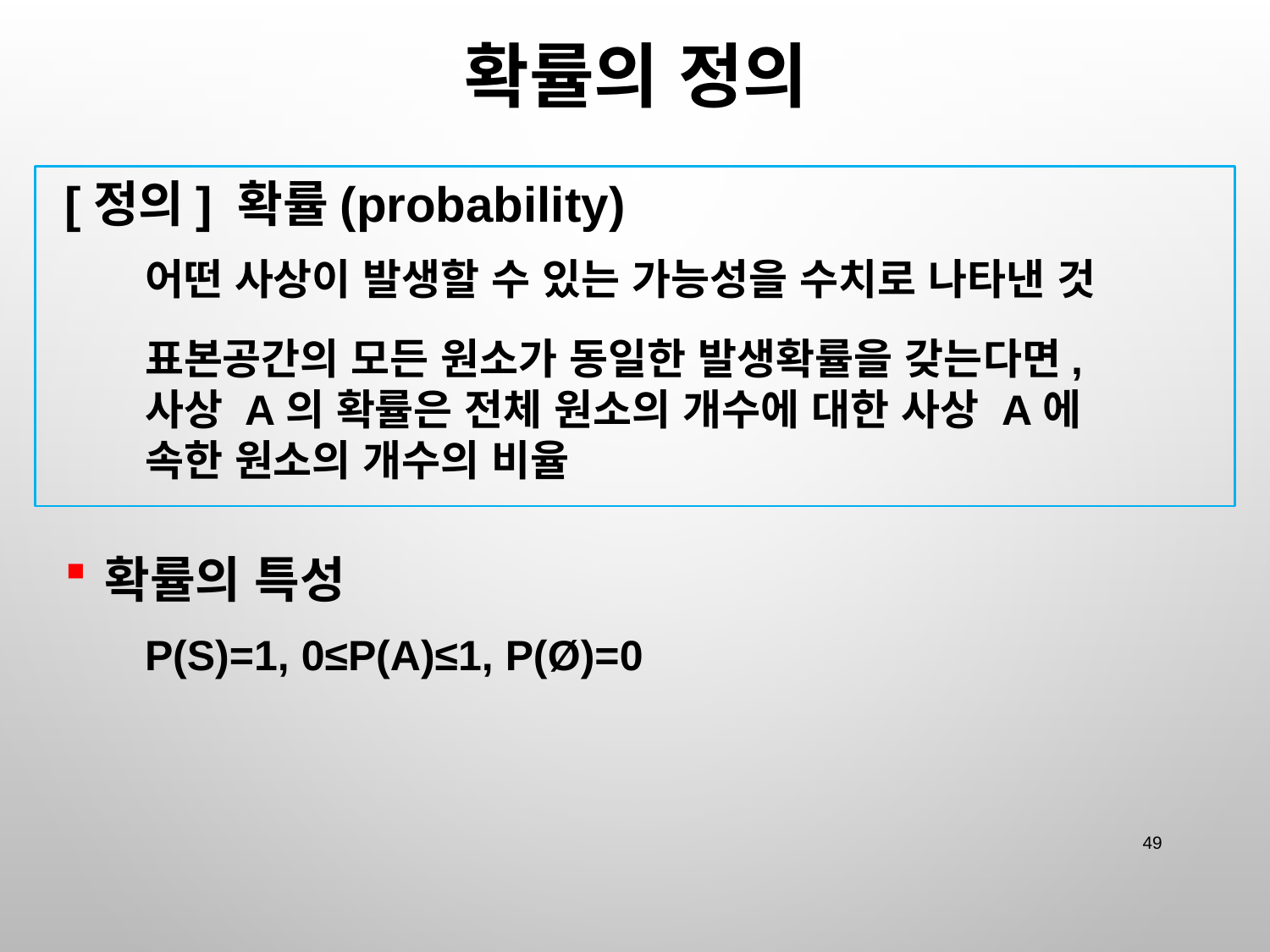

# 확률의 정의

[정의] 확률(probability)
어떤 사상이 발생할 수 있는 가능성을 수치로 나타낸 것
표본공간의 모든 원소가 동일한 발생확률을 갖는다면, 사상 A의 확률은 전체 원소의 개수에 대한 사상 A에 속한 원소의 개수의 비율
확률의 특성
P(S)=1, 0≤P(A)≤1, P(Ø)=0
49